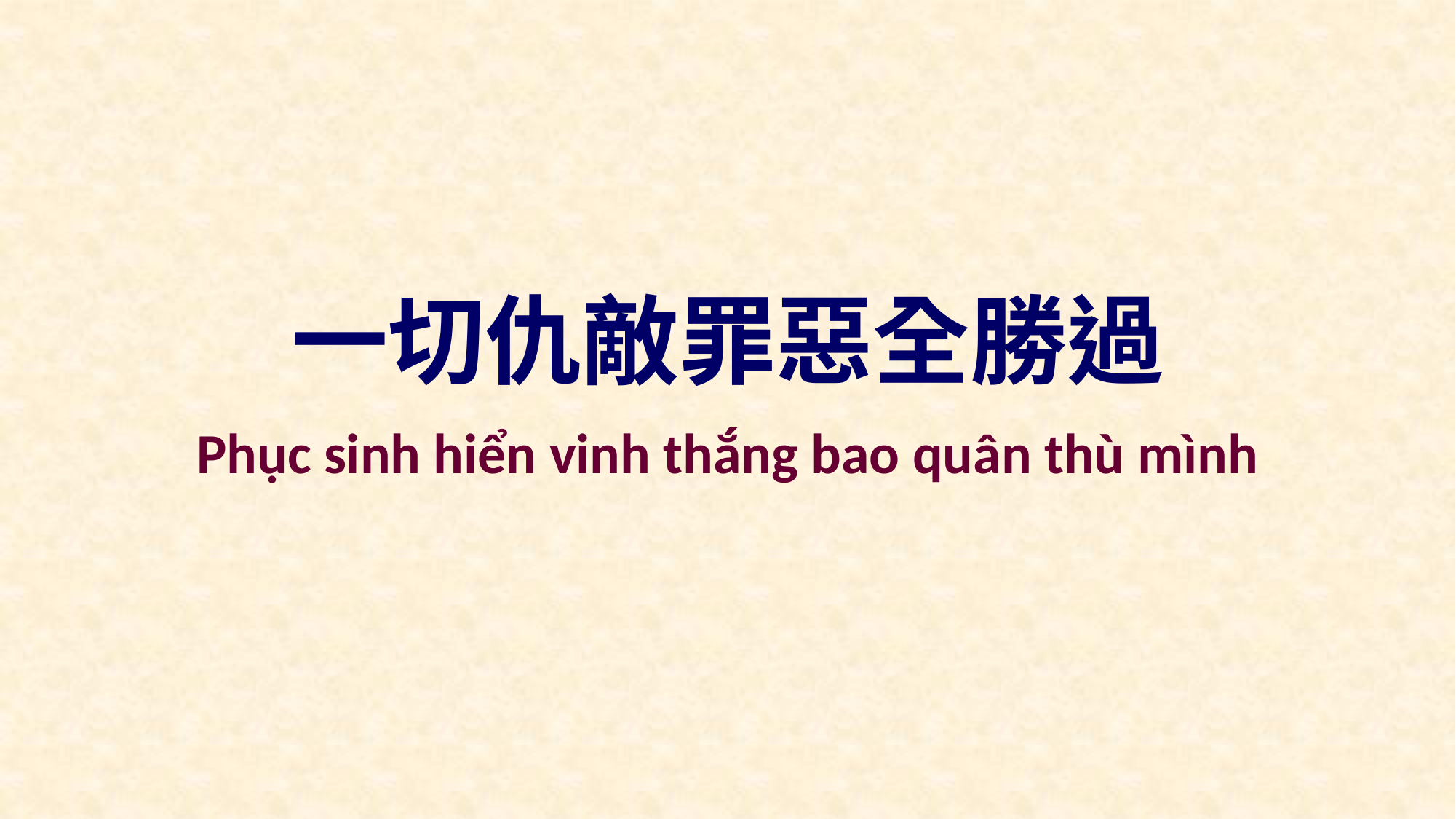

一切仇敵罪惡全勝過
Phục sinh hiển vinh thắng bao quân thù mình